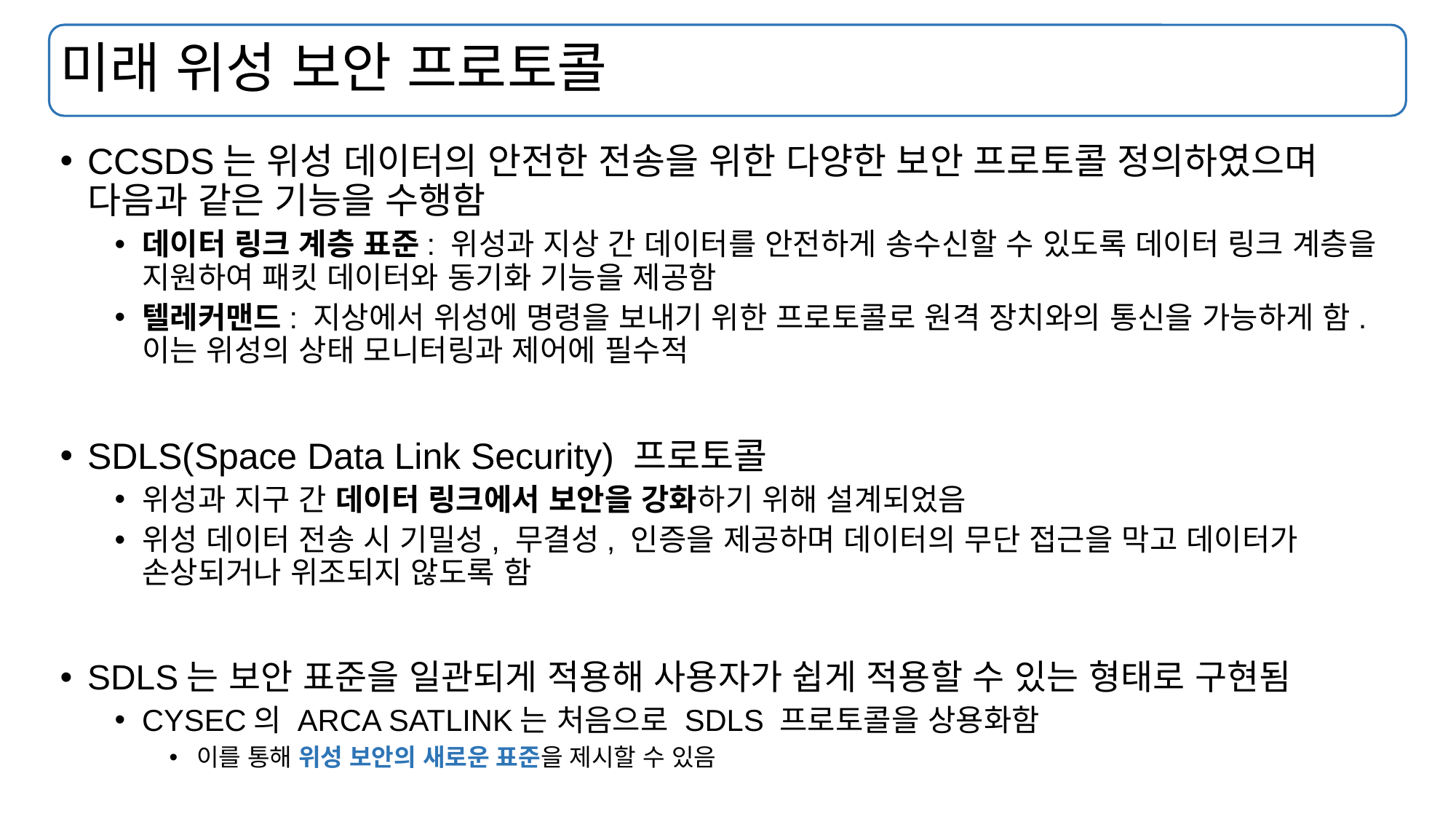

# 미래 위성 보안 프로토콜
CCSDS는 위성 데이터의 안전한 전송을 위한 다양한 보안 프로토콜 정의하였으며 다음과 같은 기능을 수행함
데이터 링크 계층 표준: 위성과 지상 간 데이터를 안전하게 송수신할 수 있도록 데이터 링크 계층을 지원하여 패킷 데이터와 동기화 기능을 제공함
텔레커맨드: 지상에서 위성에 명령을 보내기 위한 프로토콜로 원격 장치와의 통신을 가능하게 함. 이는 위성의 상태 모니터링과 제어에 필수적

SDLS(Space Data Link Security) 프로토콜
위성과 지구 간 데이터 링크에서 보안을 강화하기 위해 설계되었음
위성 데이터 전송 시 기밀성, 무결성, 인증을 제공하며 데이터의 무단 접근을 막고 데이터가 손상되거나 위조되지 않도록 함

SDLS는 보안 표준을 일관되게 적용해 사용자가 쉽게 적용할 수 있는 형태로 구현됨
CYSEC의 ARCA SATLINK는 처음으로 SDLS 프로토콜을 상용화함
이를 통해 위성 보안의 새로운 표준을 제시할 수 있음